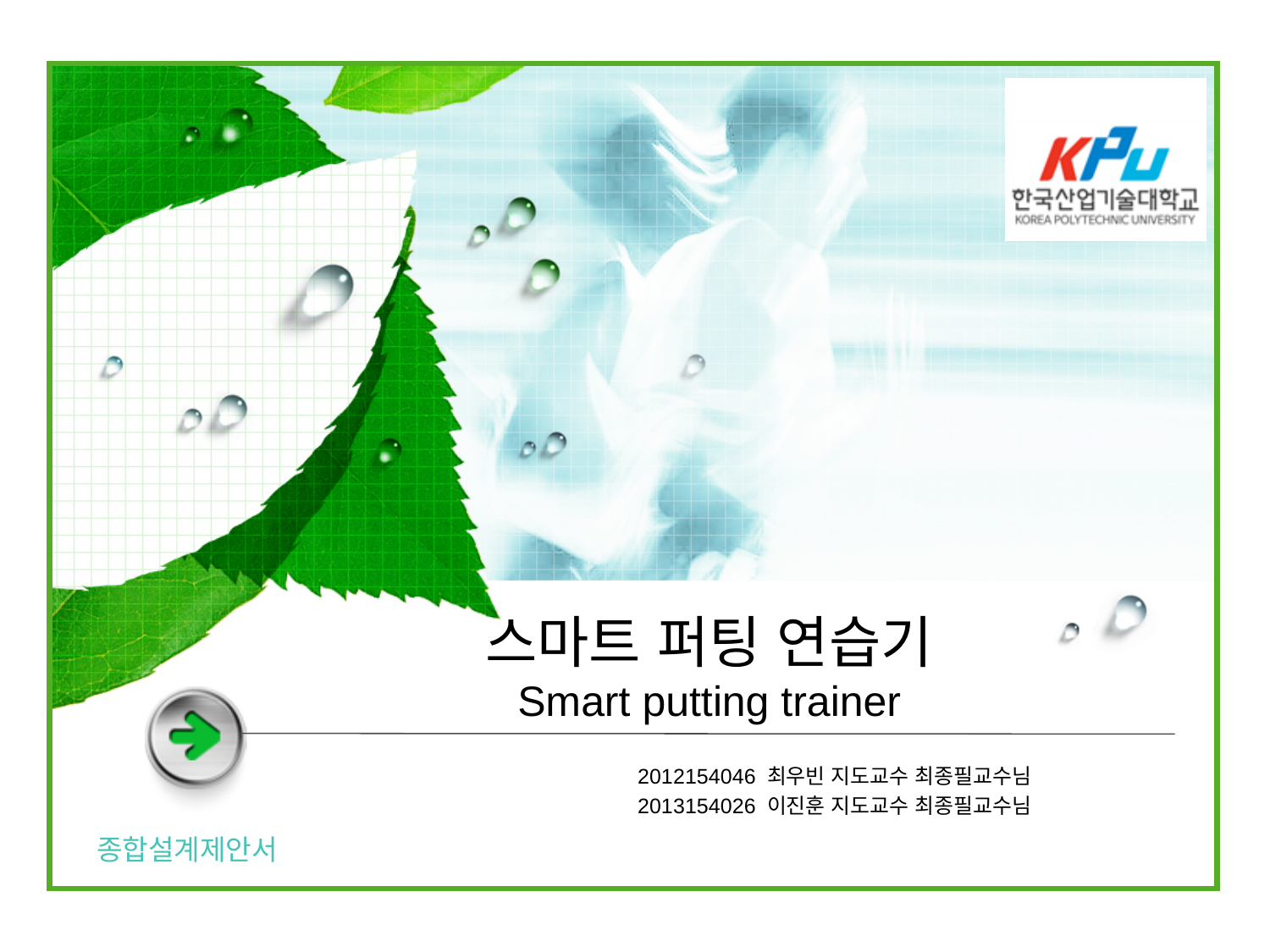

# 스마트 퍼팅 연습기 Smart putting trainer
2012154046 최우빈 지도교수 최종필교수님
2013154026 이진훈 지도교수 최종필교수님

종합설계제안서